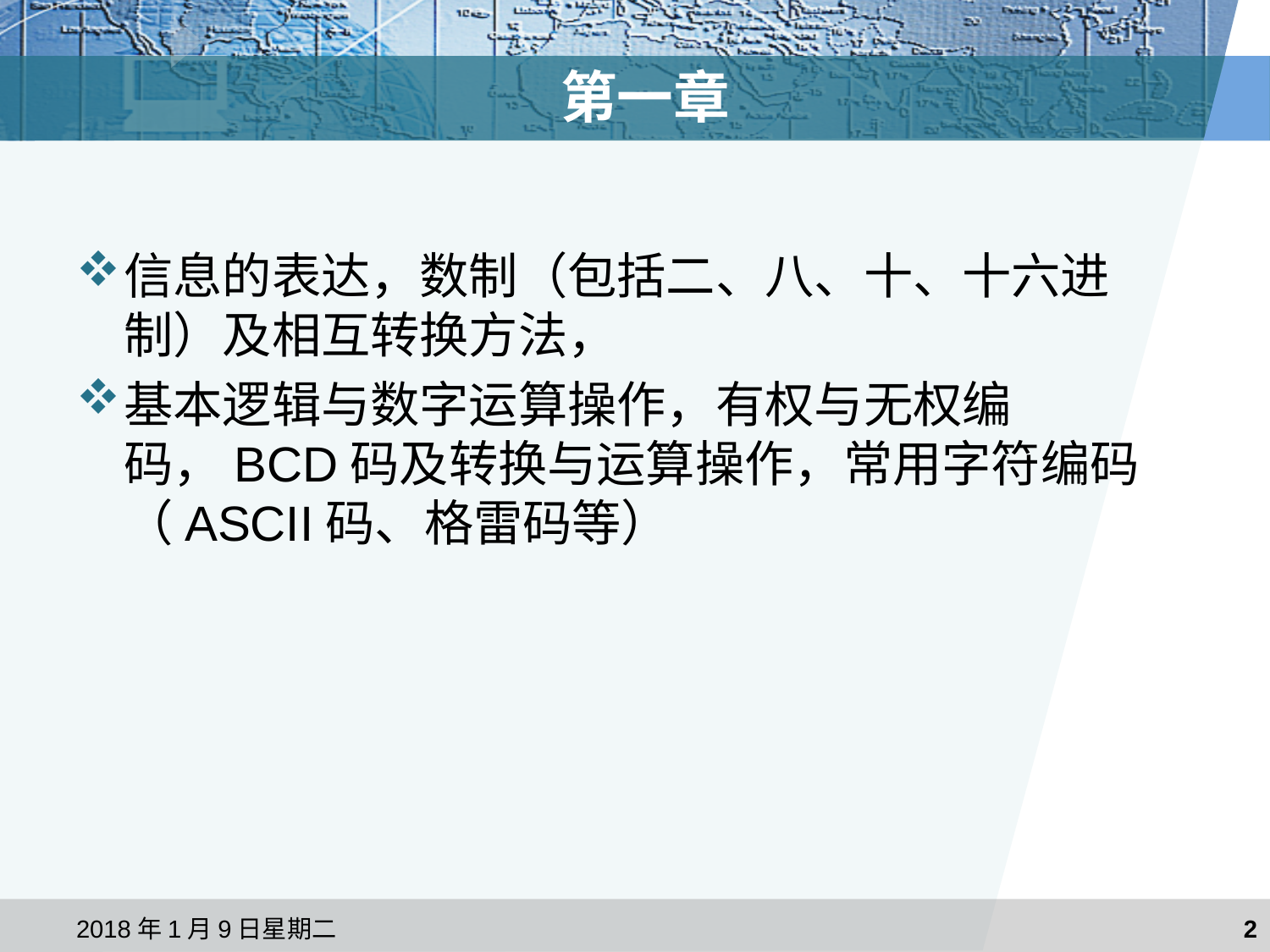

# 第一章

信息的表达，数制（包括二、八、十、十六进制）及相互转换方法，
基本逻辑与数字运算操作，有权与无权编码，BCD码及转换与运算操作，常用字符编码（ASCII码、格雷码等）
2018年1月9日星期二
2